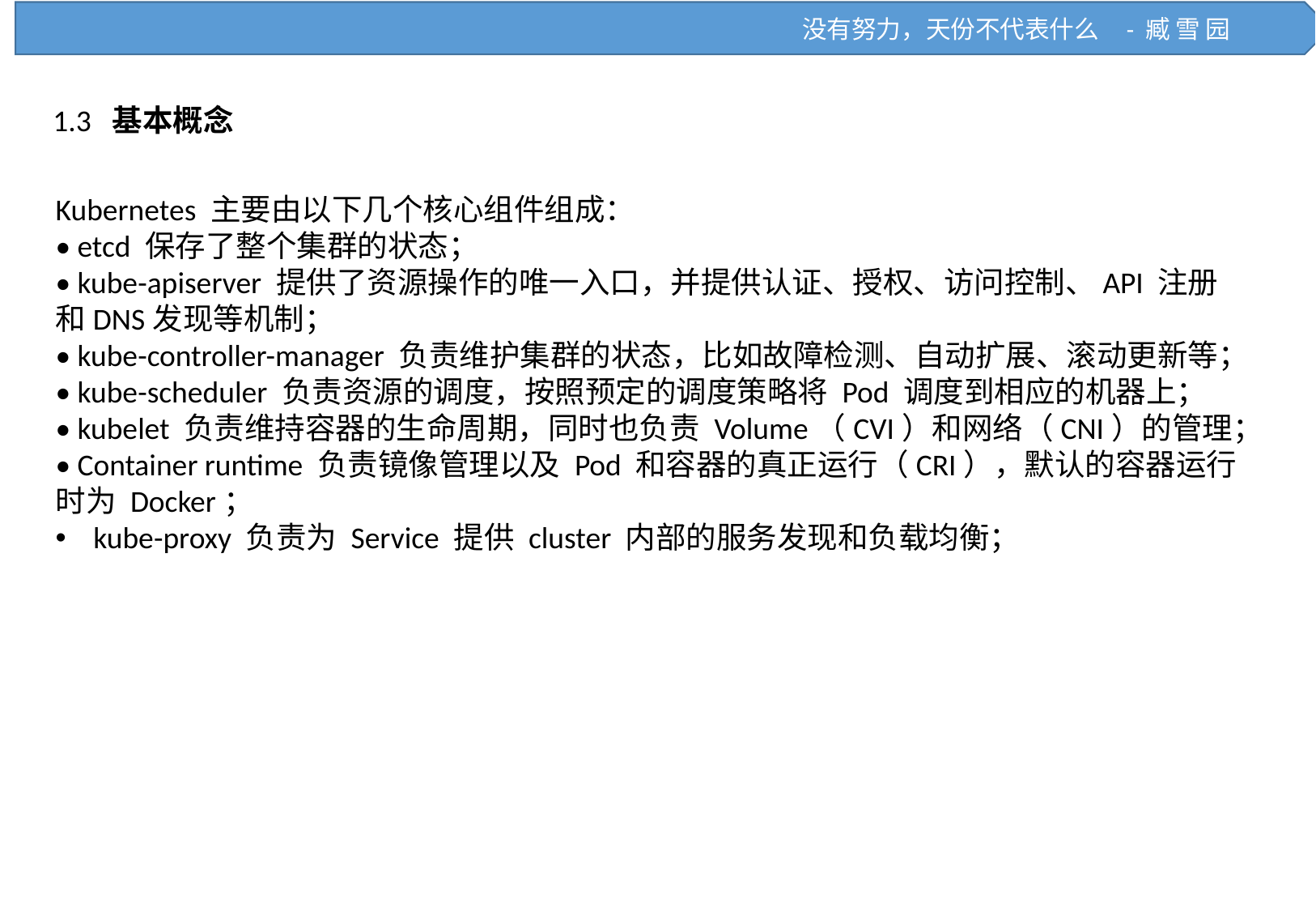

没有努力，天份不代表什么    - 臧 雪 园
1.3  基本概念
Kubernetes 主要由以下几个核心组件组成：
• etcd 保存了整个集群的状态；
• kube-apiserver 提供了资源操作的唯一入口，并提供认证、授权、访问控制、API 注册和DNS发现等机制；
• kube-controller-manager 负责维护集群的状态，比如故障检测、自动扩展、滚动更新等；
• kube-scheduler 负责资源的调度，按照预定的调度策略将 Pod 调度到相应的机器上；
• kubelet 负责维持容器的生命周期，同时也负责 Volume（CVI）和网络（CNI）的管理；
• Container runtime 负责镜像管理以及 Pod 和容器的真正运行（CRI），默认的容器运行时为 Docker；
kube-proxy 负责为 Service 提供 cluster 内部的服务发现和负载均衡；